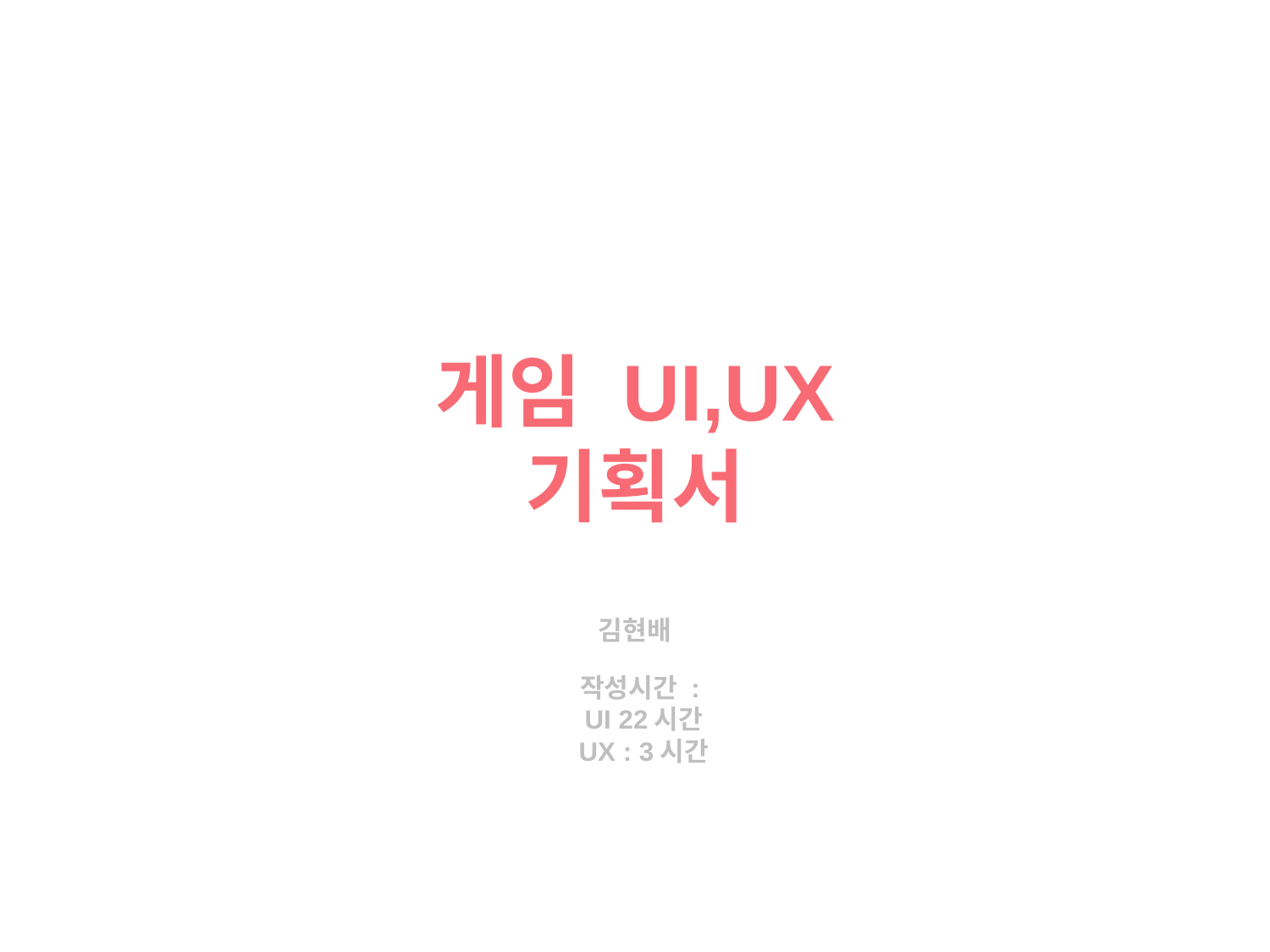

게임 UI,UX
기획서
김현배
작성시간 :
UI 22시간
UX : 3시간